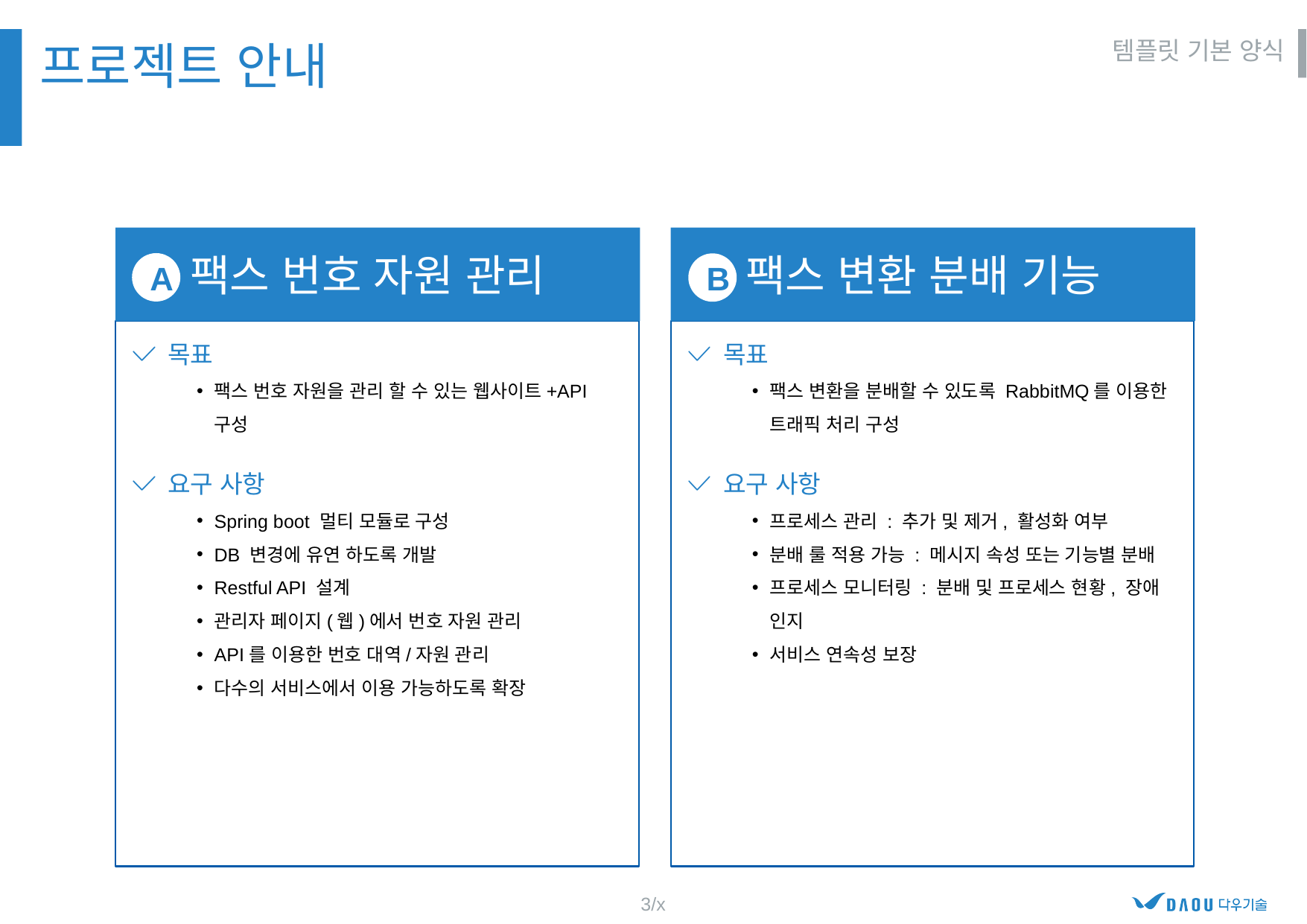

템플릿 기본 양식
프로젝트 안내
팩스 번호 자원 관리
팩스 변환 분배 기능
A
B
목표
팩스 번호 자원을 관리 할 수 있는 웹사이트+API 구성

요구 사항
Spring boot 멀티 모듈로 구성
DB 변경에 유연 하도록 개발
Restful API 설계
관리자 페이지(웹)에서 번호 자원 관리
API를 이용한 번호 대역/자원 관리
다수의 서비스에서 이용 가능하도록 확장

목표
팩스 변환을 분배할 수 있도록 RabbitMQ를 이용한 트래픽 처리 구성

요구 사항
프로세스 관리 : 추가 및 제거, 활성화 여부
분배 룰 적용 가능 : 메시지 속성 또는 기능별 분배
프로세스 모니터링 : 분배 및 프로세스 현황, 장애 인지
서비스 연속성 보장